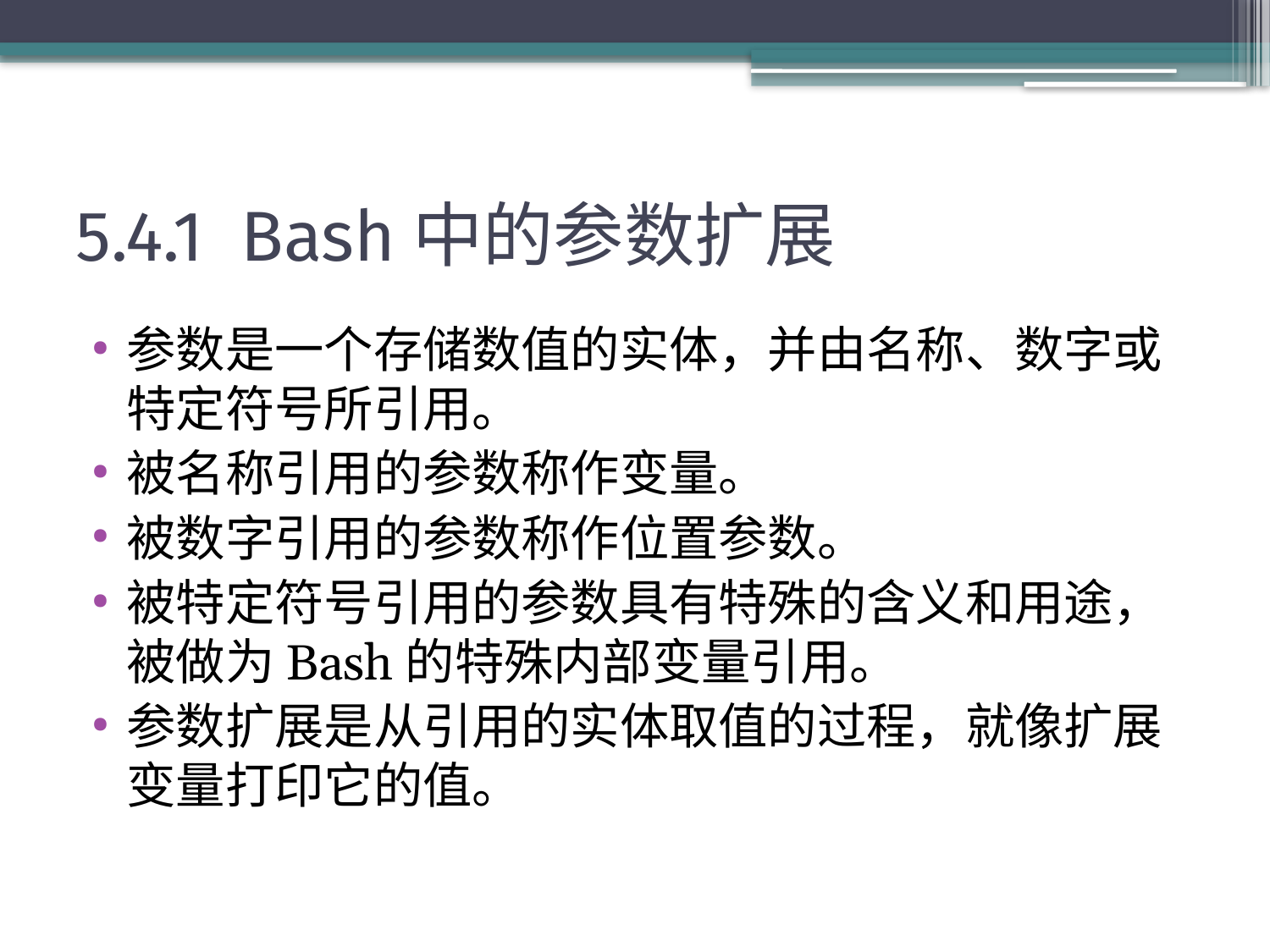

# 5.4.1  Bash中的参数扩展
参数是一个存储数值的实体，并由名称、数字或特定符号所引用。
被名称引用的参数称作变量。
被数字引用的参数称作位置参数。
被特定符号引用的参数具有特殊的含义和用途，被做为Bash的特殊内部变量引用。
参数扩展是从引用的实体取值的过程，就像扩展变量打印它的值。